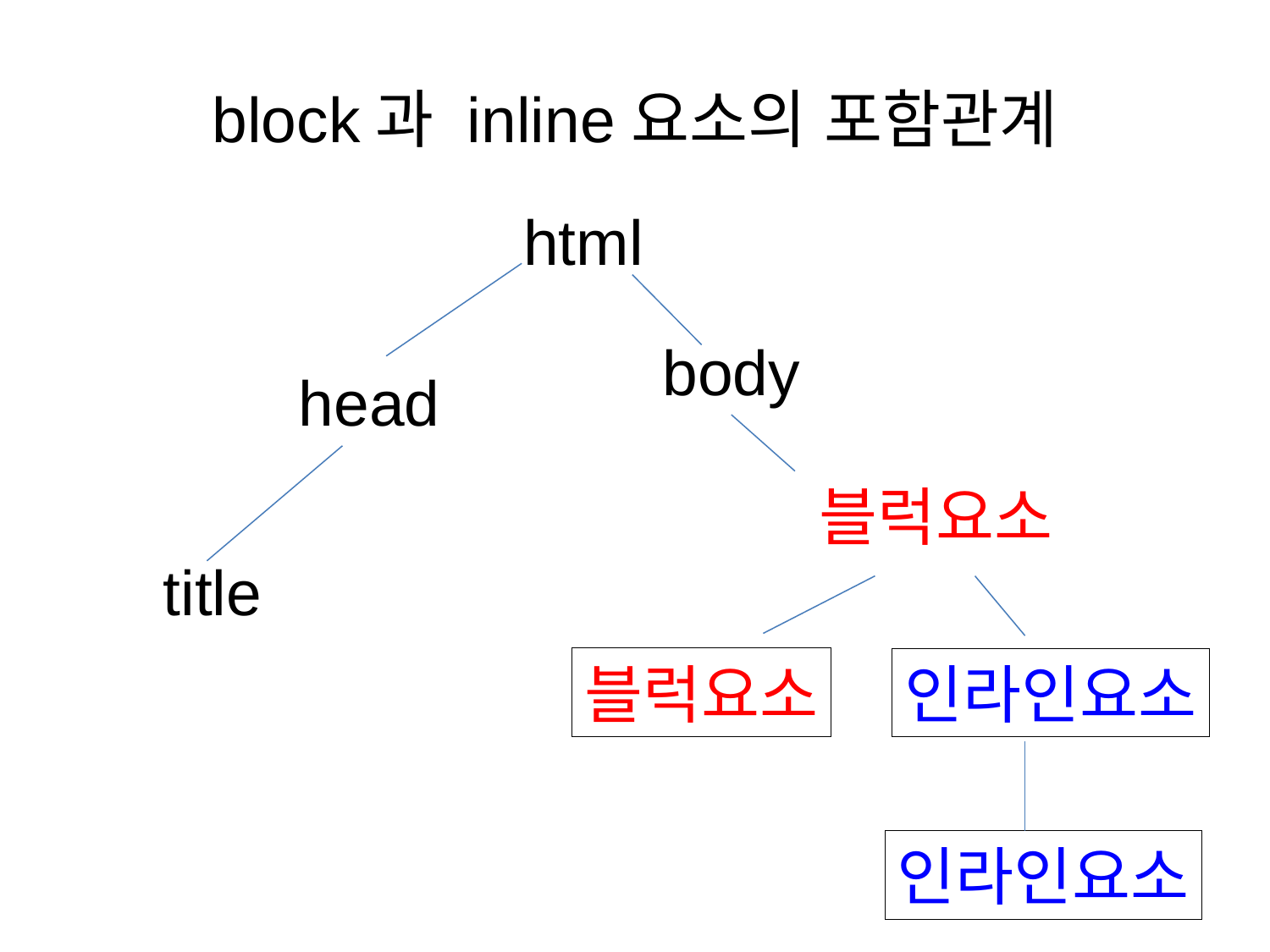

# block과 inline요소의 포함관계
html
body
head
블럭요소
title
블럭요소
인라인요소
인라인요소